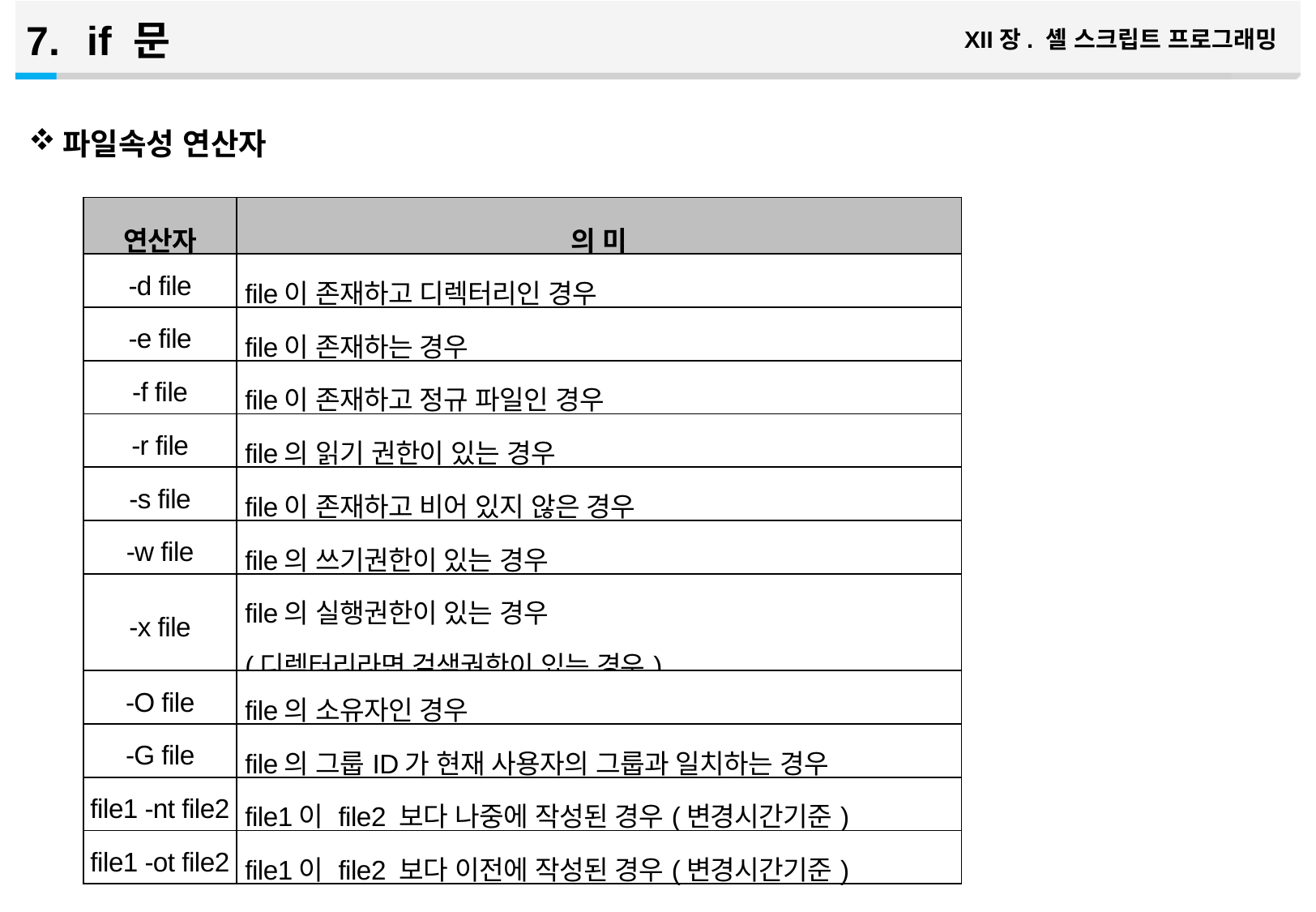

if 문
XII장. 셸 스크립트 프로그래밍
파일속성 연산자
| 연산자 | 의 미 |
| --- | --- |
| -d file | file이 존재하고 디렉터리인 경우 |
| -e file | file이 존재하는 경우 |
| -f file | file이 존재하고 정규 파일인 경우 |
| -r file | file의 읽기 권한이 있는 경우 |
| -s file | file이 존재하고 비어 있지 않은 경우 |
| -w file | file의 쓰기권한이 있는 경우 |
| -x file | file의 실행권한이 있는 경우 (디렉터리라면 검색권한이 있는 경우) |
| -O file | file의 소유자인 경우 |
| -G file | file의 그룹ID가 현재 사용자의 그룹과 일치하는 경우 |
| file1 -nt file2 | file1이 file2 보다 나중에 작성된 경우(변경시간기준) |
| file1 -ot file2 | file1이 file2 보다 이전에 작성된 경우(변경시간기준) |
35